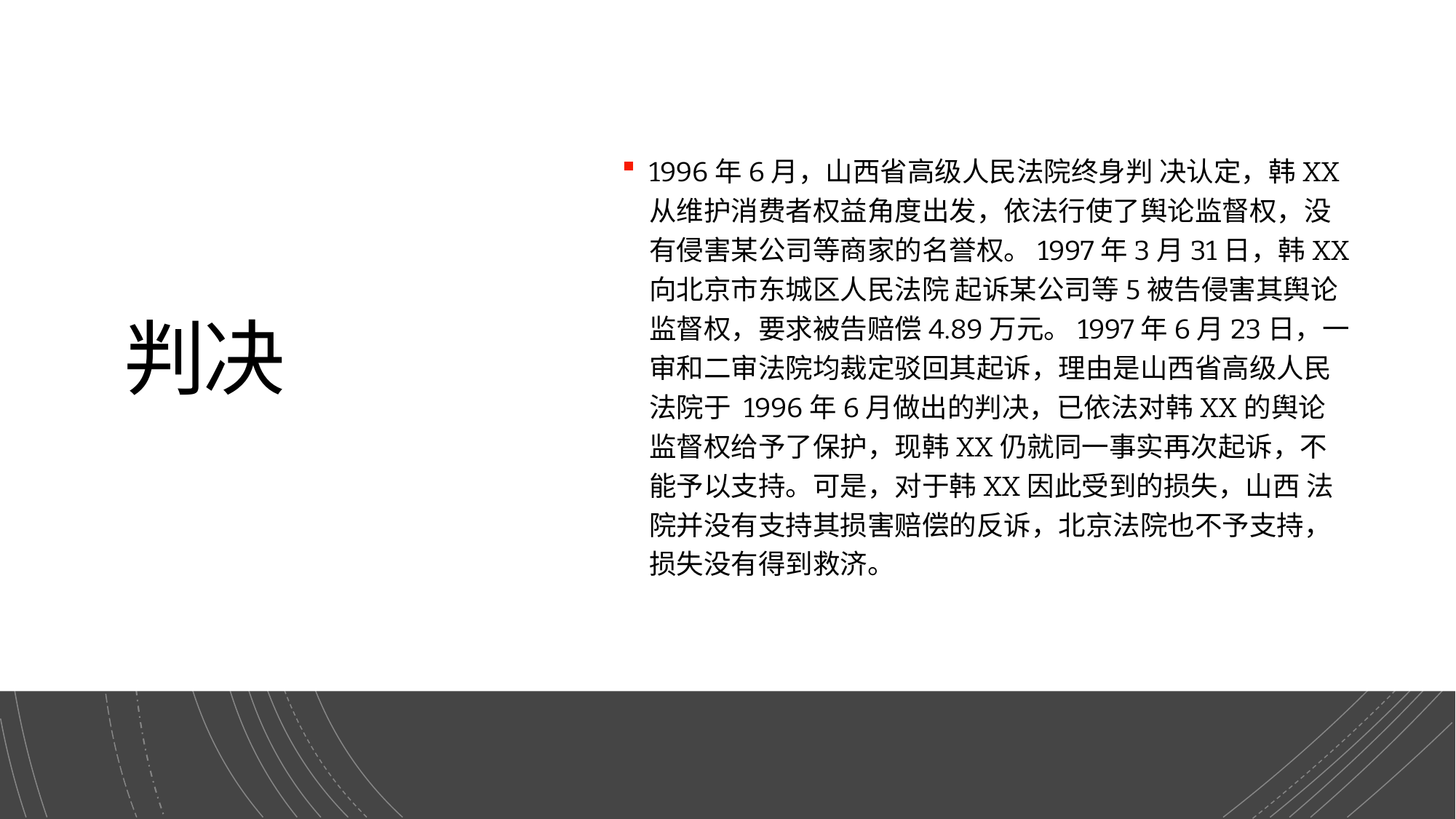

# 判决
1996年6月，山西省高级人民法院终身判 决认定，韩XX从维护消费者权益角度出发，依法行使了舆论监督权，没有侵害某公司等商家的名誉权。1997年3月31日，韩XX向北京市东城区人民法院 起诉某公司等5被告侵害其舆论监督权，要求被告赔偿4.89万元。1997年6月23日，一审和二审法院均裁定驳回其起诉，理由是山西省高级人民法院于 1996年6月做出的判决，已依法对韩XX的舆论监督权给予了保护，现韩XX仍就同一事实再次起诉，不能予以支持。可是，对于韩XX因此受到的损失，山西 法院并没有支持其损害赔偿的反诉，北京法院也不予支持，损失没有得到救济。